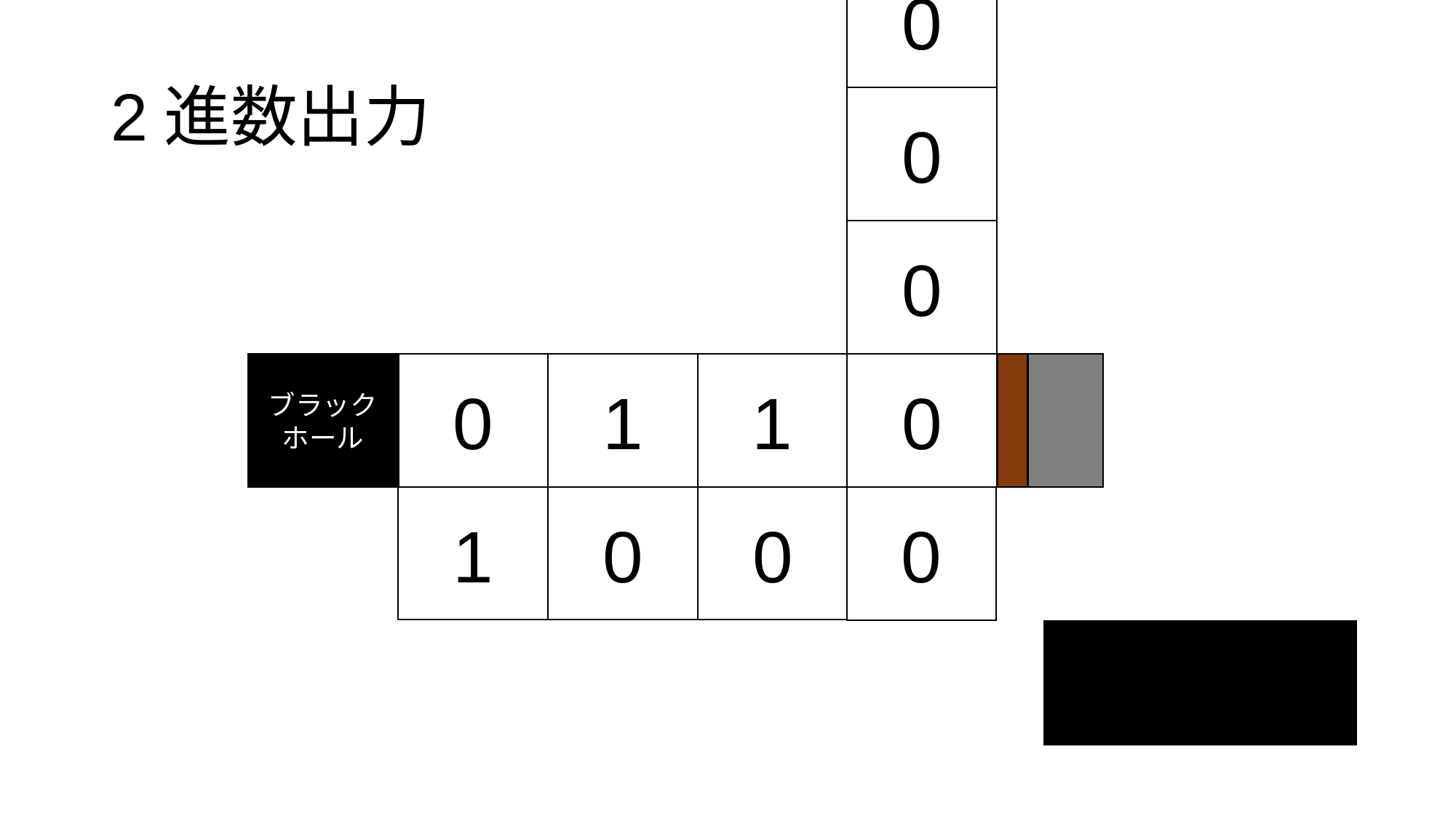

0
# 2進数出力
0
0

0
ブラックホール
0
1
1

1
0
0
0
|  |
| --- |